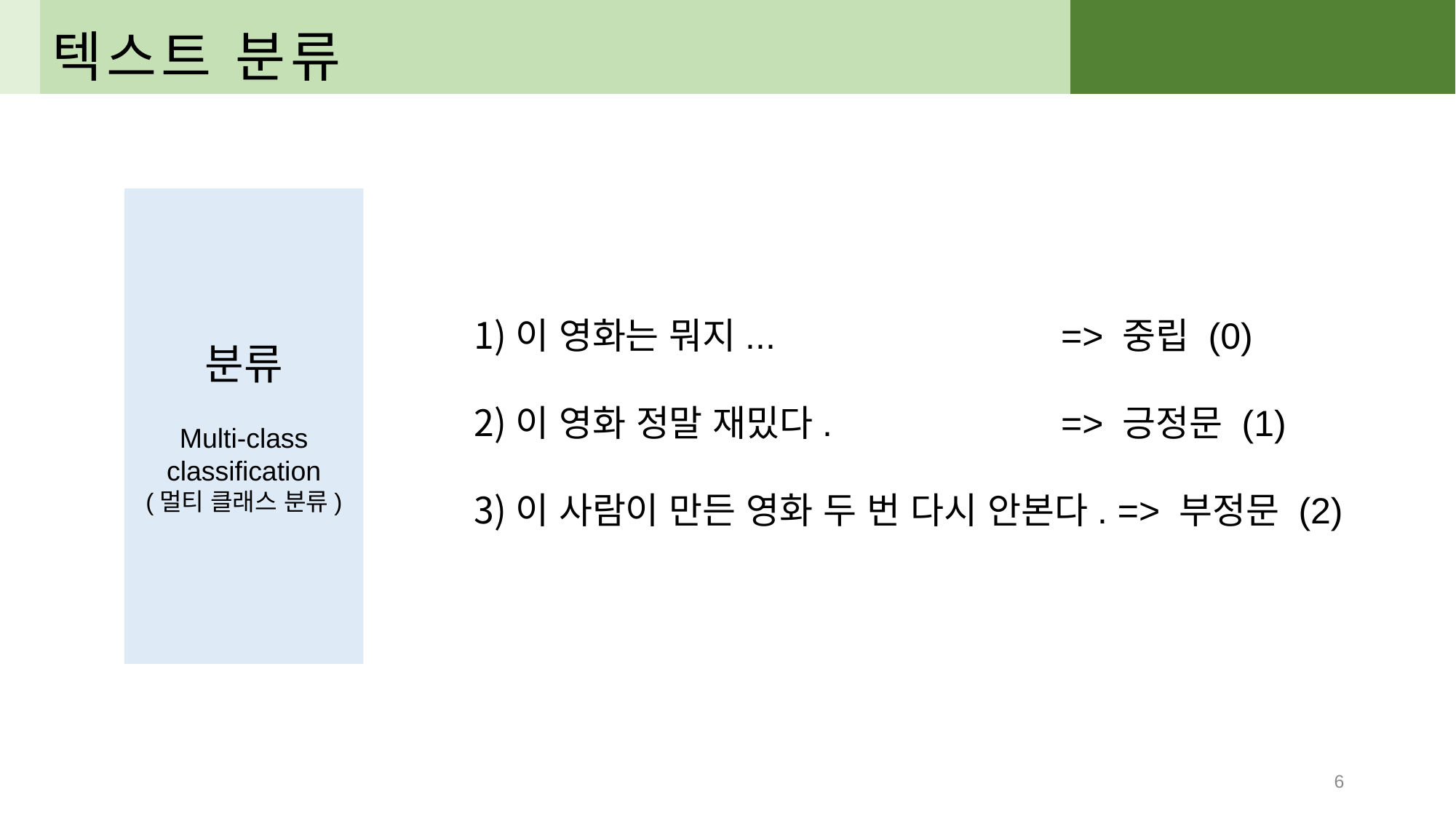

텍스트 분류

분류

Multi-class classification
(멀티 클래스 분류)
이 영화는 뭐지... 			=> 중립 (0)
이 영화 정말 재밌다. 		=> 긍정문 (1)
이 사람이 만든 영화 두 번 다시 안본다. => 부정문 (2)
6